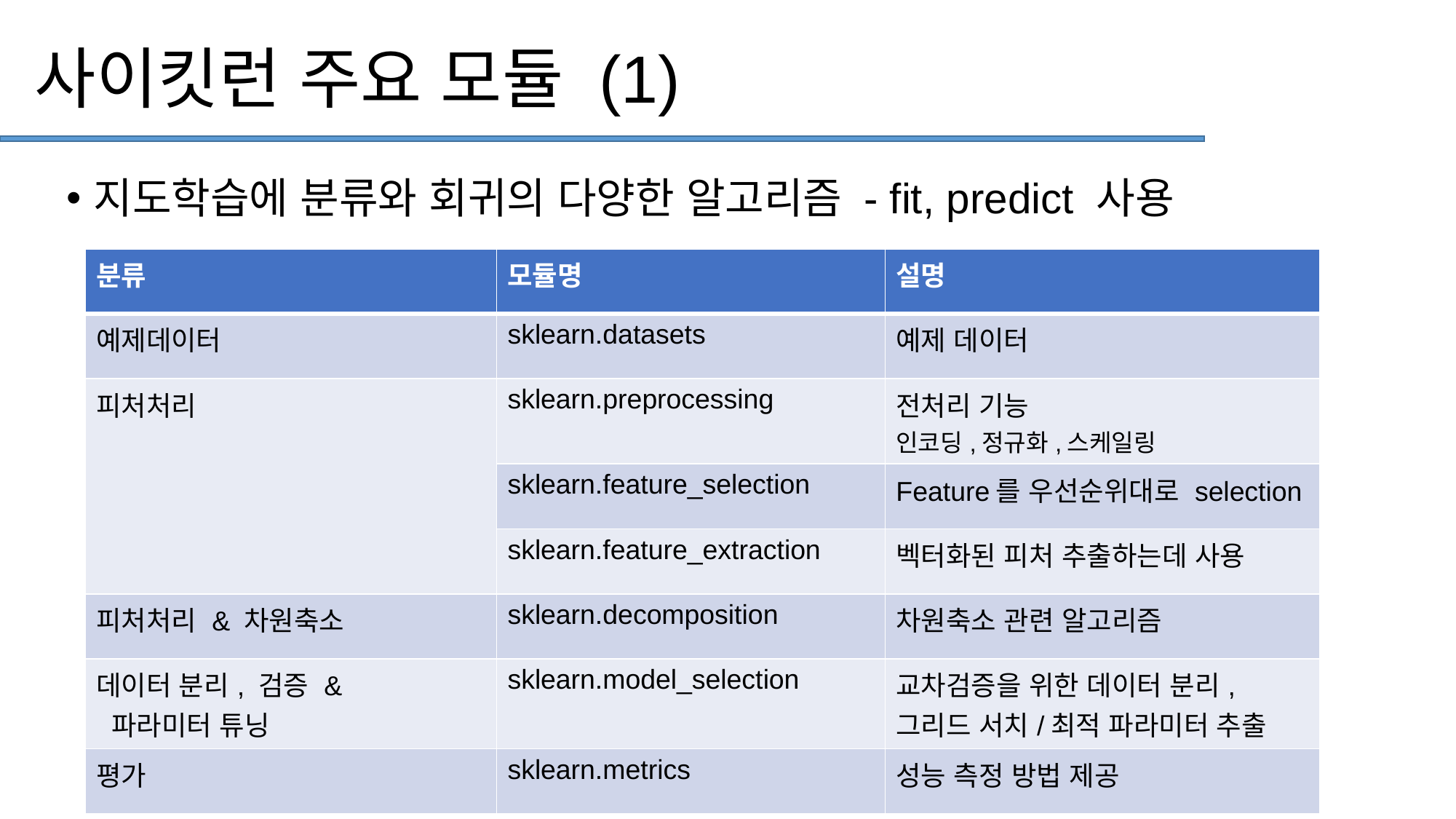

# 사이킷런 주요 모듈 (1)

지도학습에 분류와 회귀의 다양한 알고리즘 - fit, predict 사용
| 분류 | 모듈명 | 설명 |
| --- | --- | --- |
| 예제데이터 | sklearn.datasets | 예제 데이터 |
| 피처처리 | sklearn.preprocessing | 전처리 기능 인코딩,정규화,스케일링 |
|  | sklearn.feature\_selection | Feature를 우선순위대로 selection |
|  | sklearn.feature\_extraction | 벡터화된 피처 추출하는데 사용 |
| 피처처리 & 차원축소 | sklearn.decomposition | 차원축소 관련 알고리즘 |
| 데이터 분리, 검증 & 파라미터 튜닝 | sklearn.model\_selection | 교차검증을 위한 데이터 분리, 그리드 서치/최적 파라미터 추출 |
| 평가 | sklearn.metrics | 성능 측정 방법 제공 |